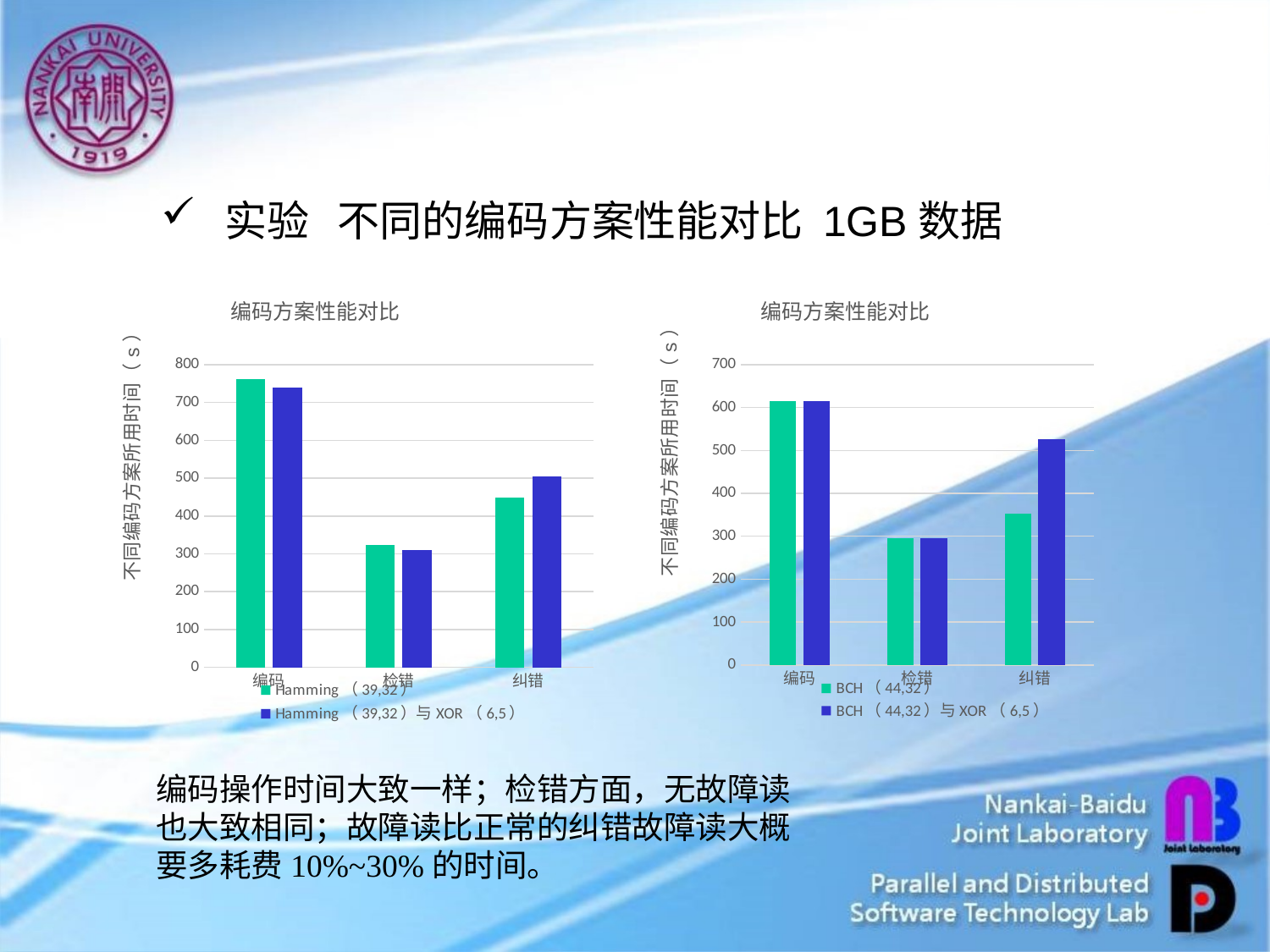

#
实验   不同的编码方案性能对比 1GB数据

### Chart: 编码方案性能对比

| Category | Hamming（39,32） | Hamming（39,32）与XOR（6,5） |
|---|---|---|
| 编码 | 761.0 | 740.0 |
| 检错 | 324.0 | 311.0 |
| 纠错 | 449.0 | 504.0 |

### Chart: 编码方案性能对比

| Category | BCH（44,32） | BCH（44,32）与XOR（6,5） |
|---|---|---|
| 编码 | 614.0 | 614.0 |
| 检错 | 295.0 | 296.0 |
| 纠错 | 353.0 | 526.0 |
编码操作时间大致一样；检错方面，无故障读也大致相同；故障读比正常的纠错故障读大概要多耗费10%~30%的时间。